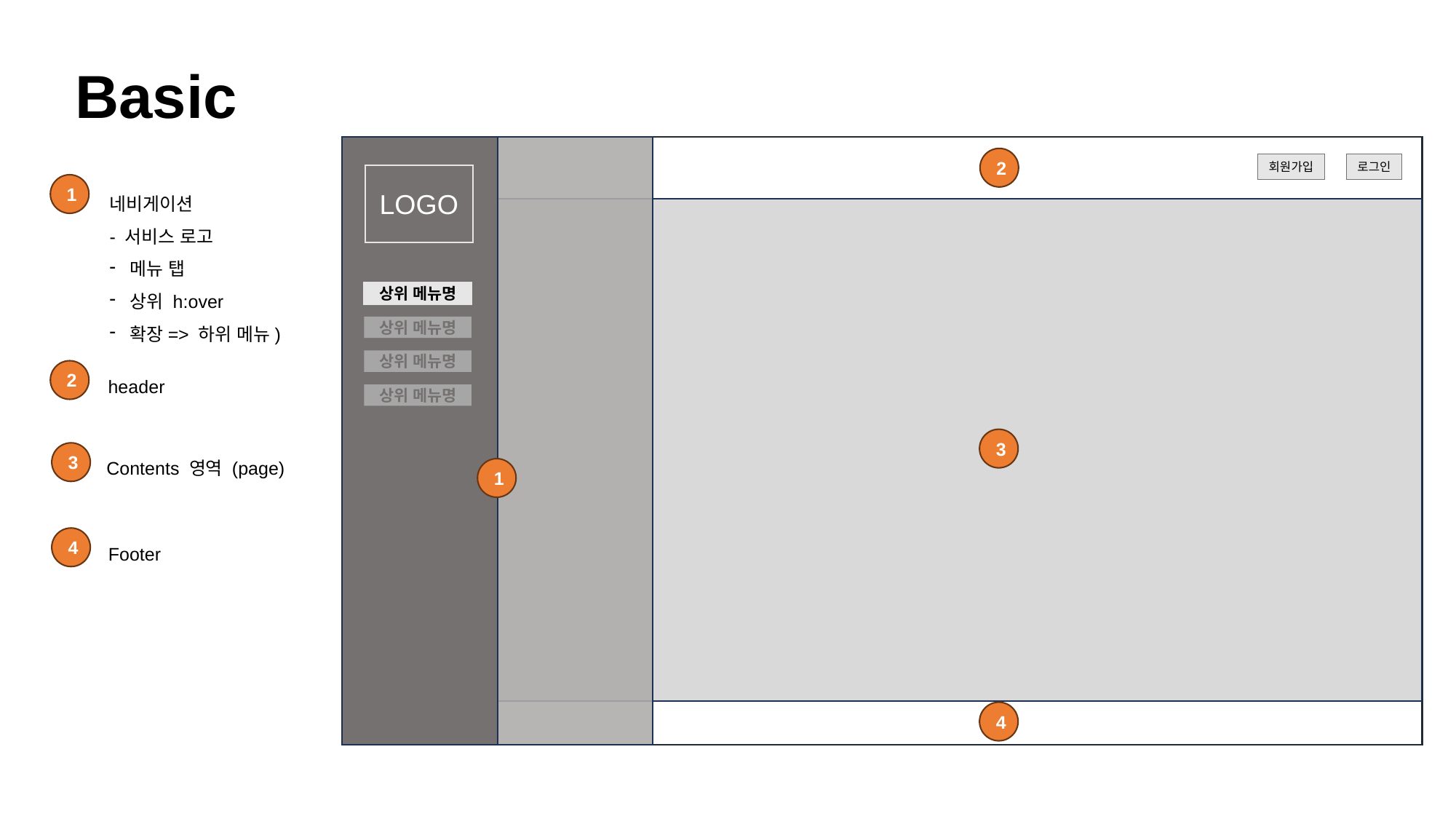

Basic

2
회원가입
로그인
네비게이션
- 서비스 로고
메뉴 탭
상위 h:over
확장=> 하위 메뉴)
LOGO
1

상위 메뉴명
상위 메뉴명
header
상위 메뉴명
2
상위 메뉴명
3
Contents 영역 (page)
3
1
Footer
4
4